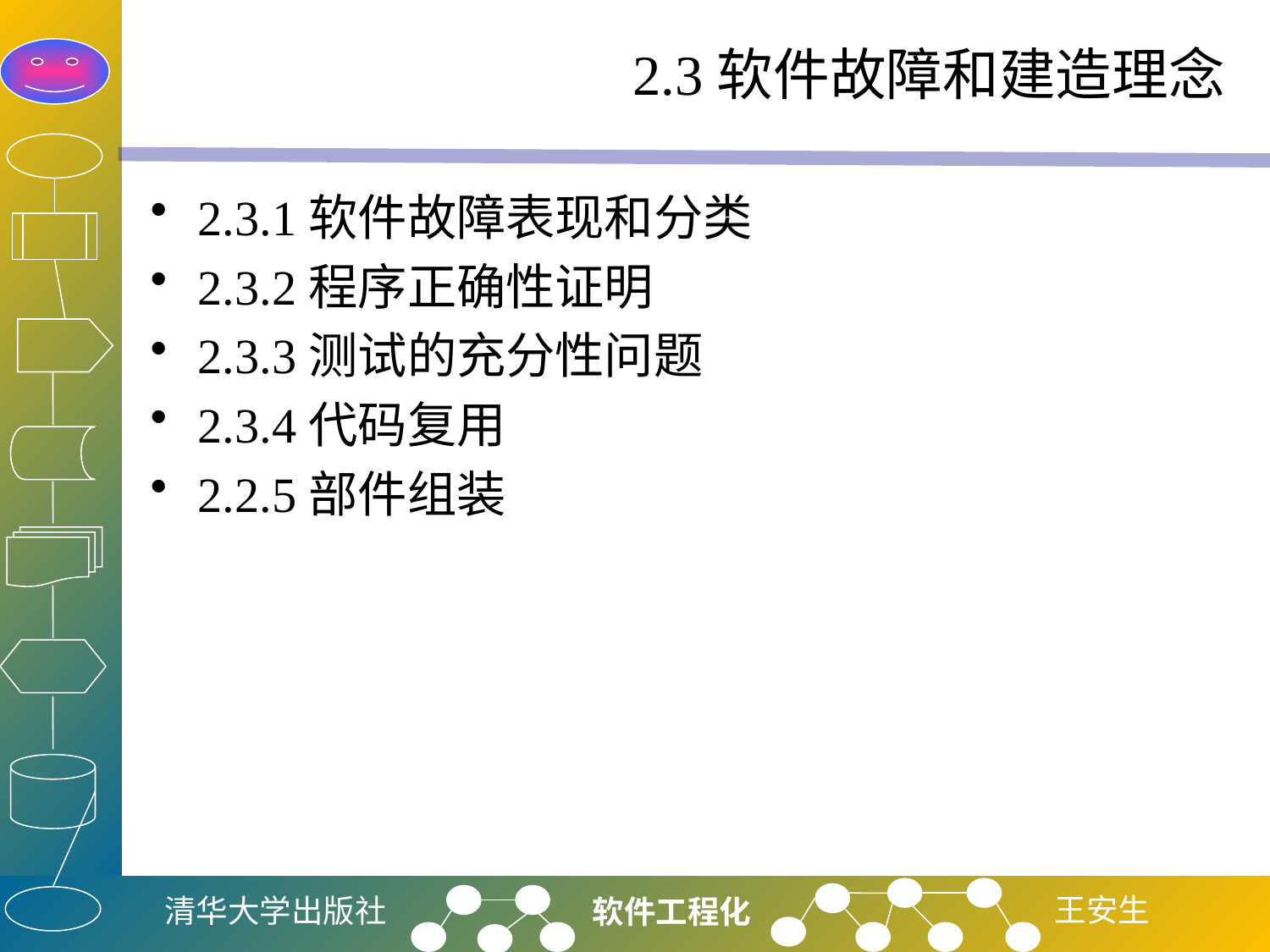

# 2.3软件故障和建造理念
2.3.1软件故障表现和分类
2.3.2程序正确性证明
2.3.3测试的充分性问题
2.3.4代码复用
2.2.5部件组装